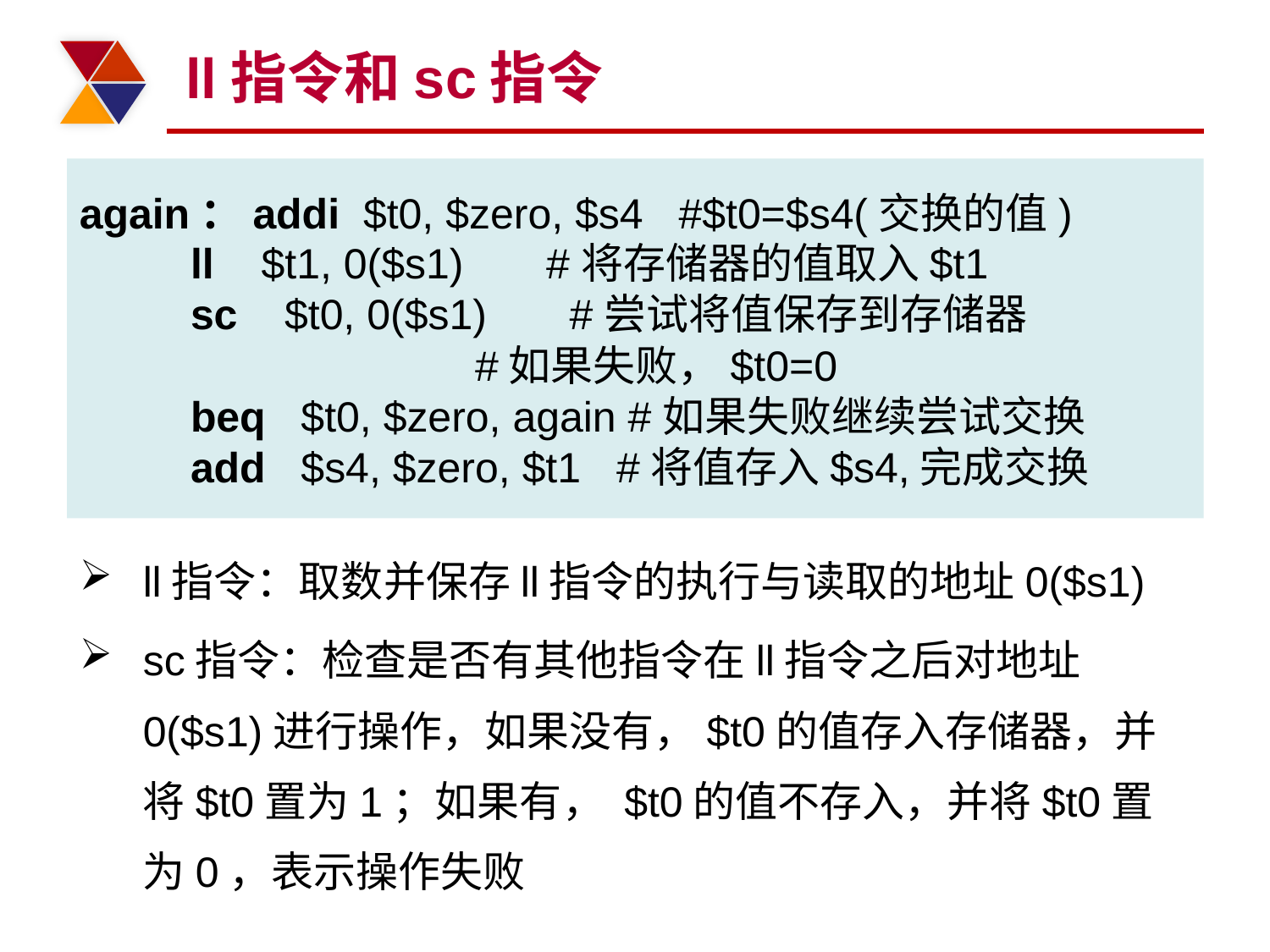

# ll指令和sc指令
again：addi  $t0, $zero, $s4   #$t0=$s4(交换的值)
    ll    $t1, 0($s1)       #将存储器的值取入$t1
    sc    $t0, 0($s1)       #尝试将值保存到存储器
                            #如果失败，$t0=0
    beq   $t0, $zero, again #如果失败继续尝试交换
    add   $s4, $zero, $t1   #将值存入$s4,完成交换
ll指令：取数并保存ll指令的执行与读取的地址0($s1)
sc指令：检查是否有其他指令在ll指令之后对地址0($s1)进行操作，如果没有，$t0的值存入存储器，并将$t0置为1；如果有， $t0的值不存入，并将$t0置为0，表示操作失败